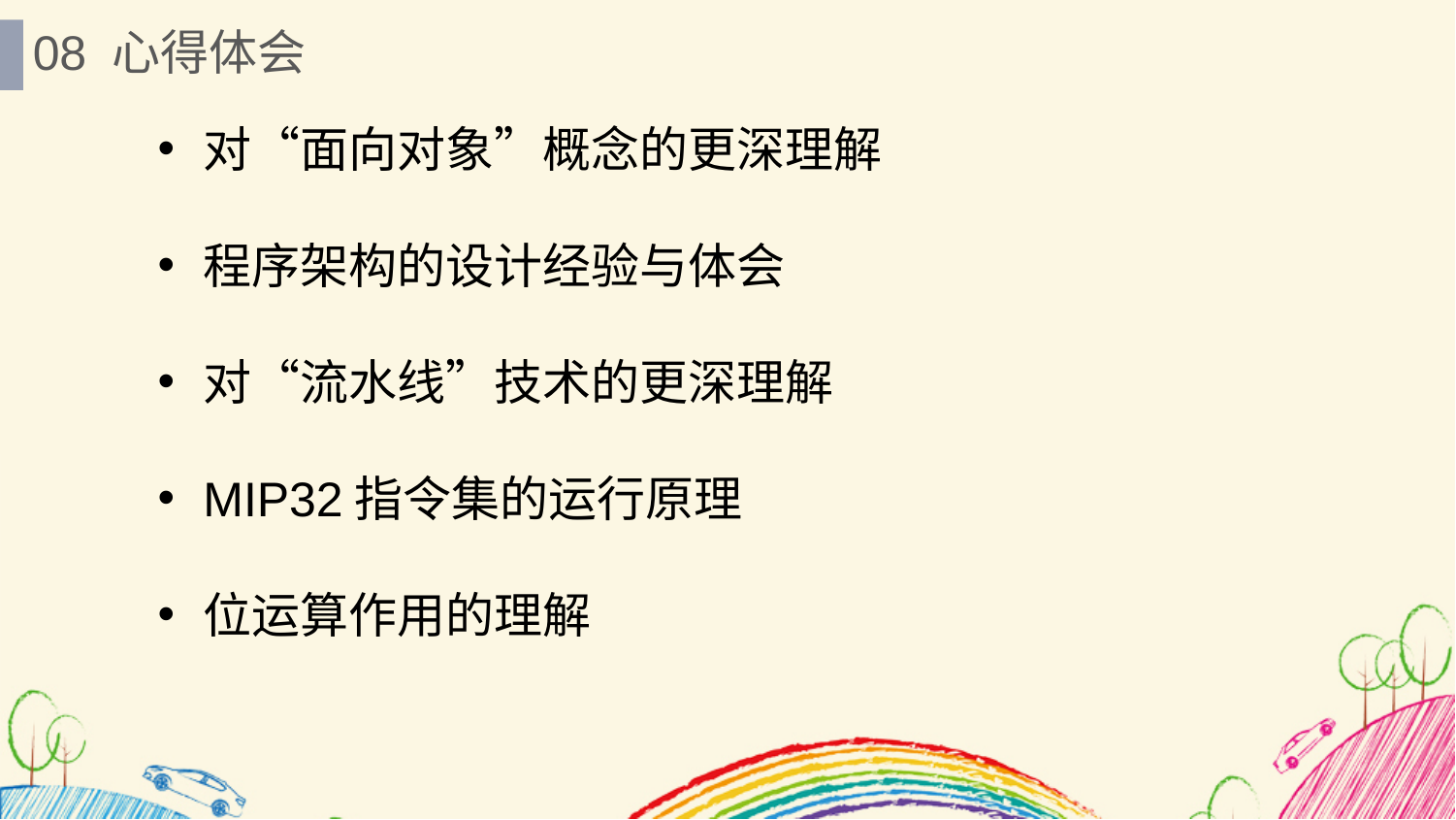

08 心得体会
对“面向对象”概念的更深理解

程序架构的设计经验与体会

对“流水线”技术的更深理解

MIP32指令集的运行原理

位运算作用的理解